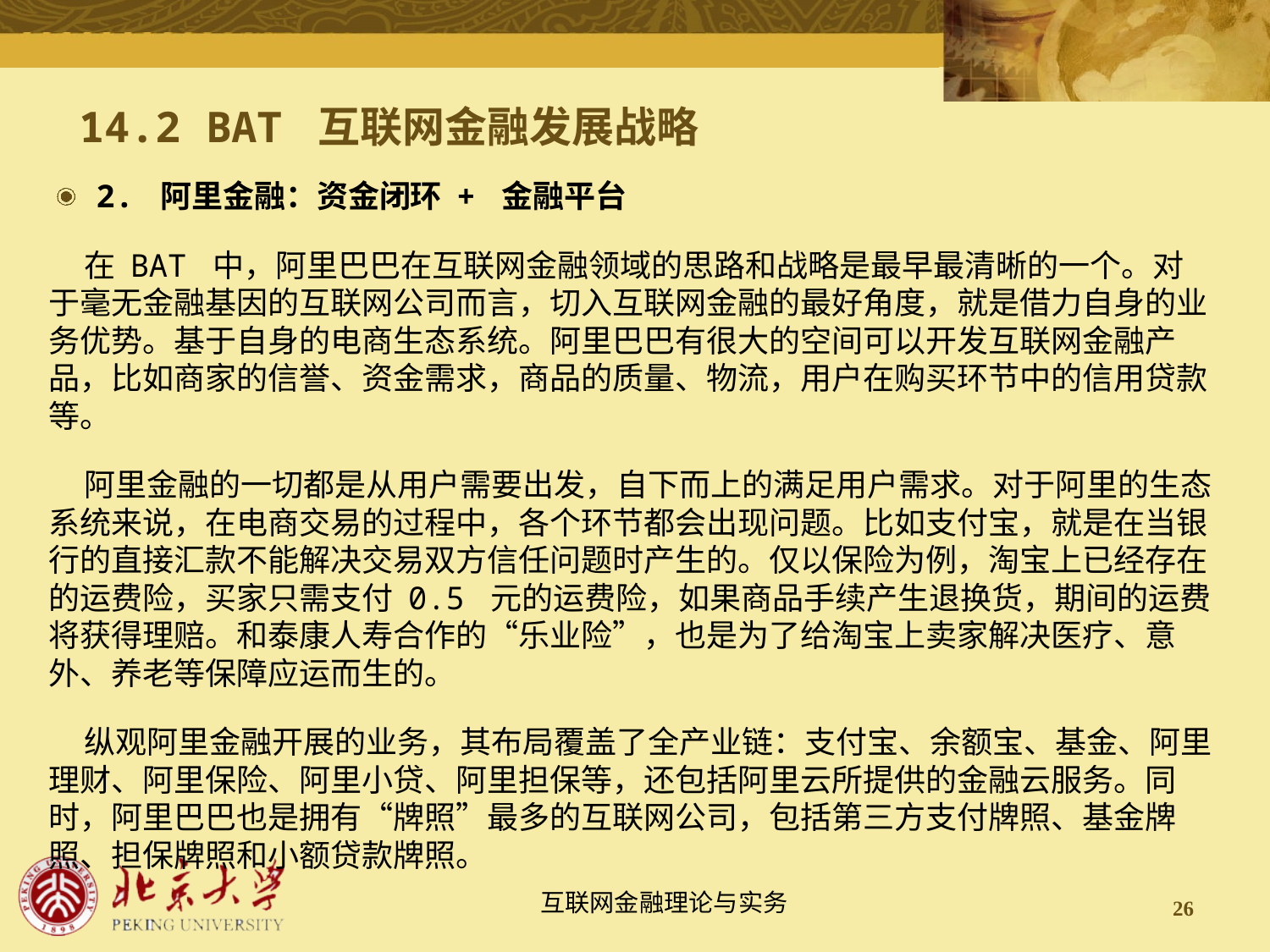

# 14.2 BAT 互联网金融发展战略
2. 阿里金融：资金闭环 + 金融平台
    在 BAT 中，阿里巴巴在互联网金融领域的思路和战略是最早最清晰的一个。对于毫无金融基因的互联网公司而言，切入互联网金融的最好角度，就是借力自身的业务优势。基于自身的电商生态系统。阿里巴巴有很大的空间可以开发互联网金融产品，比如商家的信誉、资金需求，商品的质量、物流，用户在购买环节中的信用贷款等。
    阿里金融的一切都是从用户需要出发，自下而上的满足用户需求。对于阿里的生态系统来说，在电商交易的过程中，各个环节都会出现问题。比如支付宝，就是在当银行的直接汇款不能解决交易双方信任问题时产生的。仅以保险为例，淘宝上已经存在的运费险，买家只需支付 0.5 元的运费险，如果商品手续产生退换货，期间的运费将获得理赔。和泰康人寿合作的“乐业险”，也是为了给淘宝上卖家解决医疗、意外、养老等保障应运而生的。
    纵观阿里金融开展的业务，其布局覆盖了全产业链：支付宝、余额宝、基金、阿里理财、阿里保险、阿里小贷、阿里担保等，还包括阿里云所提供的金融云服务。同时，阿里巴巴也是拥有“牌照”最多的互联网公司，包括第三方支付牌照、基金牌照、担保牌照和小额贷款牌照。
26